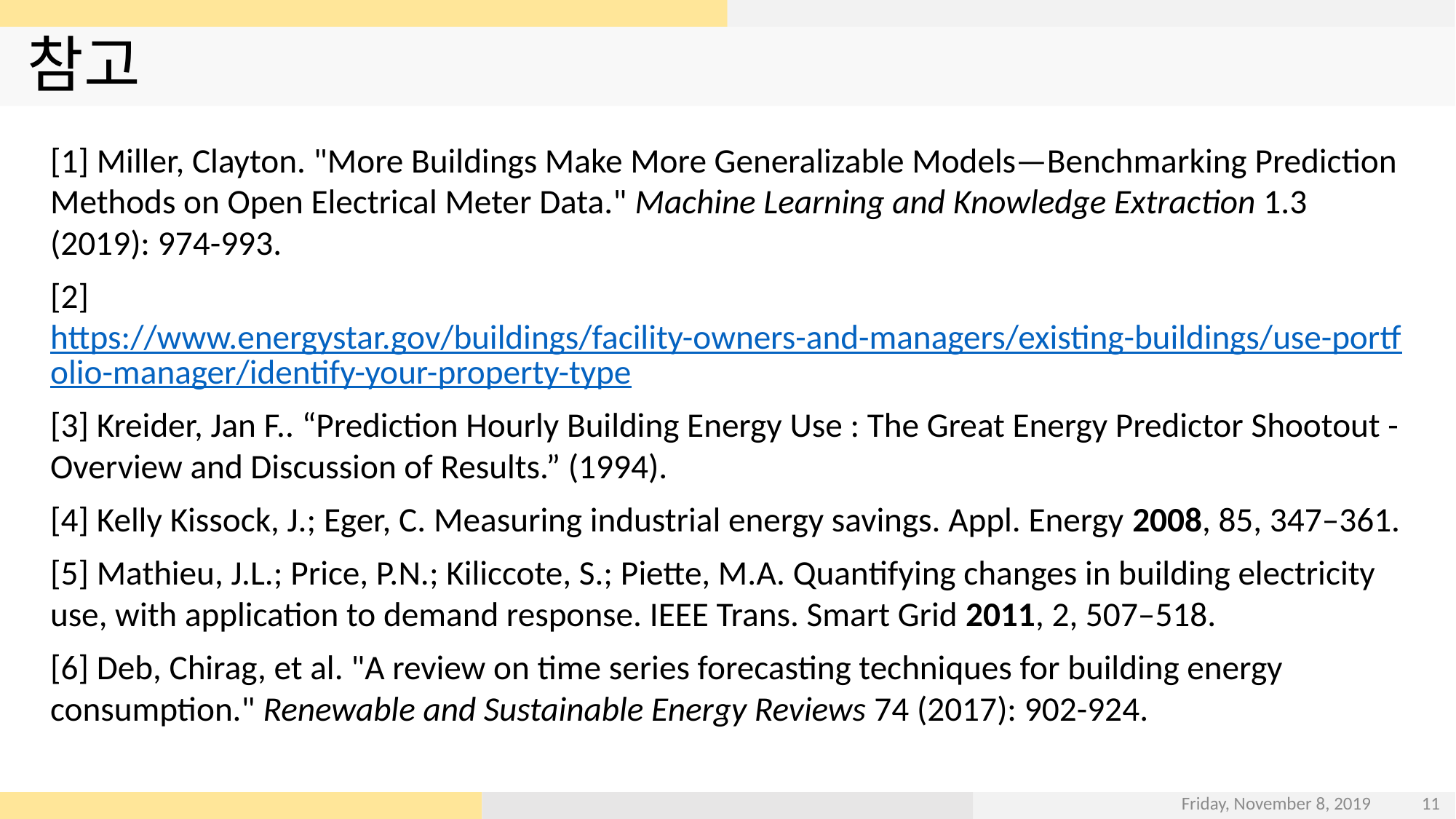

# 참고
[1] Miller, Clayton. "More Buildings Make More Generalizable Models—Benchmarking Prediction Methods on Open Electrical Meter Data." Machine Learning and Knowledge Extraction 1.3 (2019): 974-993.
[2] https://www.energystar.gov/buildings/facility-owners-and-managers/existing-buildings/use-portfolio-manager/identify-your-property-type
[3] Kreider, Jan F.. “Prediction Hourly Building Energy Use : The Great Energy Predictor Shootout - Overview and Discussion of Results.” (1994).
[4] Kelly Kissock, J.; Eger, C. Measuring industrial energy savings. Appl. Energy 2008, 85, 347–361.
[5] Mathieu, J.L.; Price, P.N.; Kiliccote, S.; Piette, M.A. Quantifying changes in building electricity use, with application to demand response. IEEE Trans. Smart Grid 2011, 2, 507–518.
[6] Deb, Chirag, et al. "A review on time series forecasting techniques for building energy consumption." Renewable and Sustainable Energy Reviews 74 (2017): 902-924.